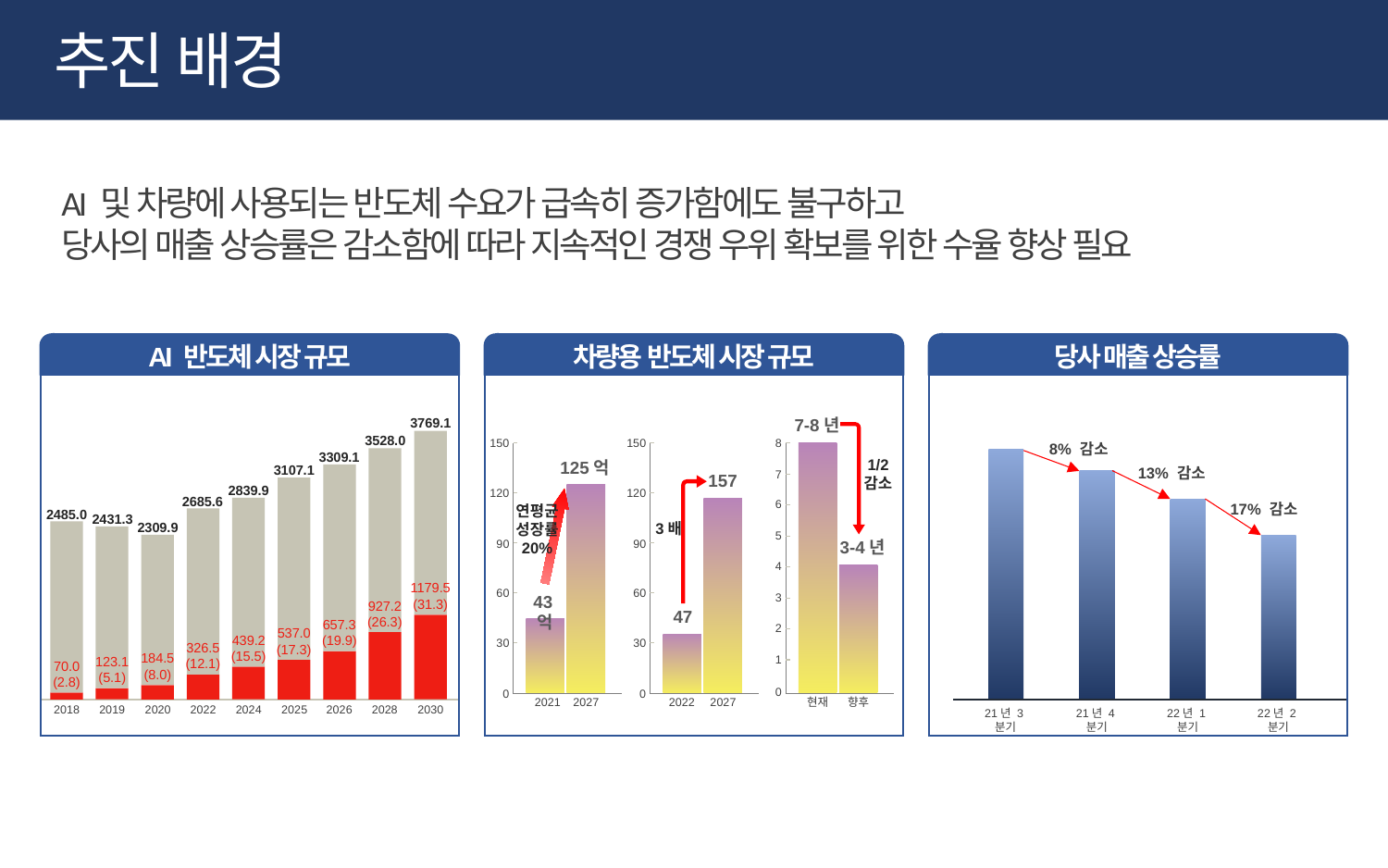

# 추진 배경
AI 및 차량에 사용되는 반도체 수요가 급속히 증가함에도 불구하고
당사의 매출 상승률은 감소함에 따라 지속적인 경쟁 우위 확보를 위한 수율 향상 필요
AI 반도체 시장 규모

3769.1
3528.0

3309.1

3107.1

2839.9

2685.6

2485.0
2431.3

2309.9

1179.5
(31.3)
927.2
(26.3)
657.3
(19.9)
537.0
(17.3)
439.2
(15.5)
326.5
(12.1)
184.5
(8.0)
123.1
(5.1)
70.0
(2.8)
2018
2019
2020
2022
2024
2025
2026
2028
2030
차량용 반도체 시장 규모
당사 매출 상승률

8% 감소

13% 감소

17% 감소

21년 3분기
21년 4분기
22년 1분기
22년 2분기

7-8년
150
150
8

|  |  |
| --- | --- |
|  |  |
|  |  |
|  |  |
|  |  |
|  |  |
| --- | --- |
|  |  |
|  |  |
|  |  |
|  |  |
|  |  |
| --- | --- |
|  |  |
|  |  |
|  |  |
|  |  |
1/2
감소
125억
7
157

120
120

6
연평균
성장률
20%

3배
5
3-4년
90
90
4

60
60
3
43억
47
2

30
30

1
0
0
0
2021
2027
2022
2027
현재
향후